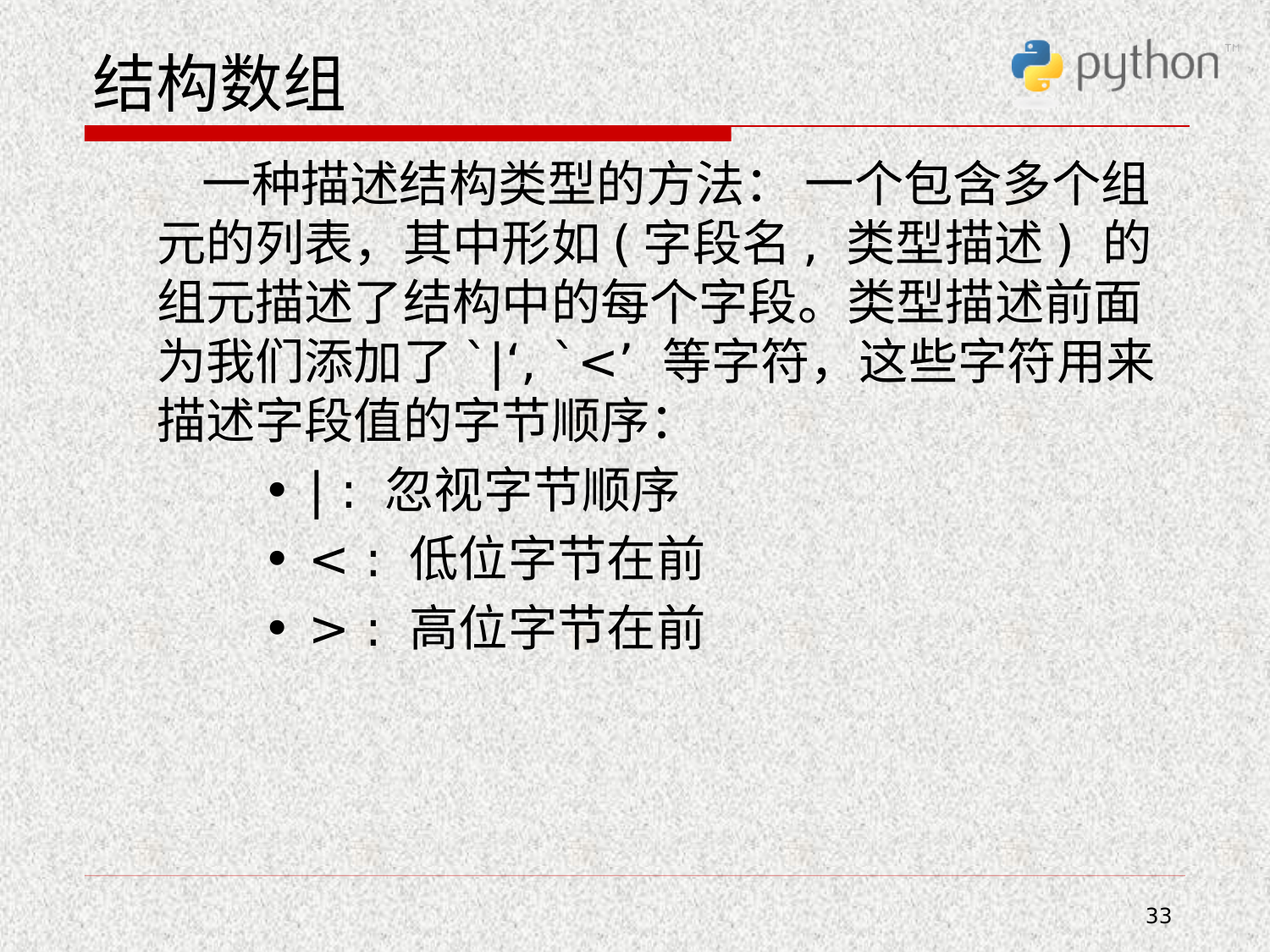

# 结构数组
         一种描述结构类型的方法： 一个包含多个组元的列表，其中形如(字段名, 类型描述) 的组元描述了结构中的每个字段。类型描述前面为我们添加了`|‘, `<’ 等字符，这些字符用来描述字段值的字节顺序：
           • | : 忽视字节顺序
           • < : 低位字节在前
           • > : 高位字节在前
33